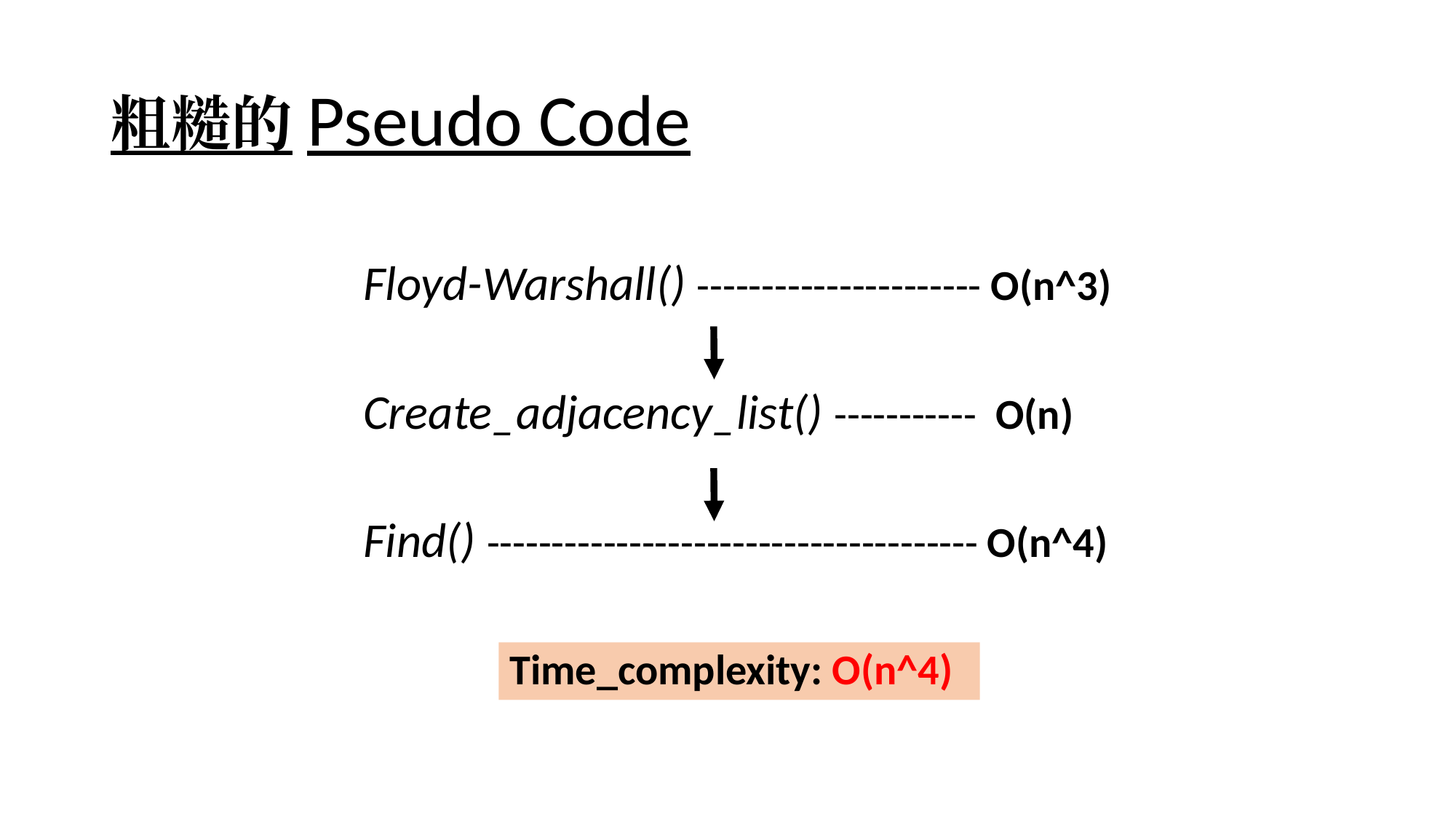

# 粗糙的Pseudo Code
Floyd-Warshall() ---------------------- O(n^3)

Create_adjacency_list() -----------  O(n)

Find() -------------------------------------- O(n^4)

Time_complexity: O(n^4)